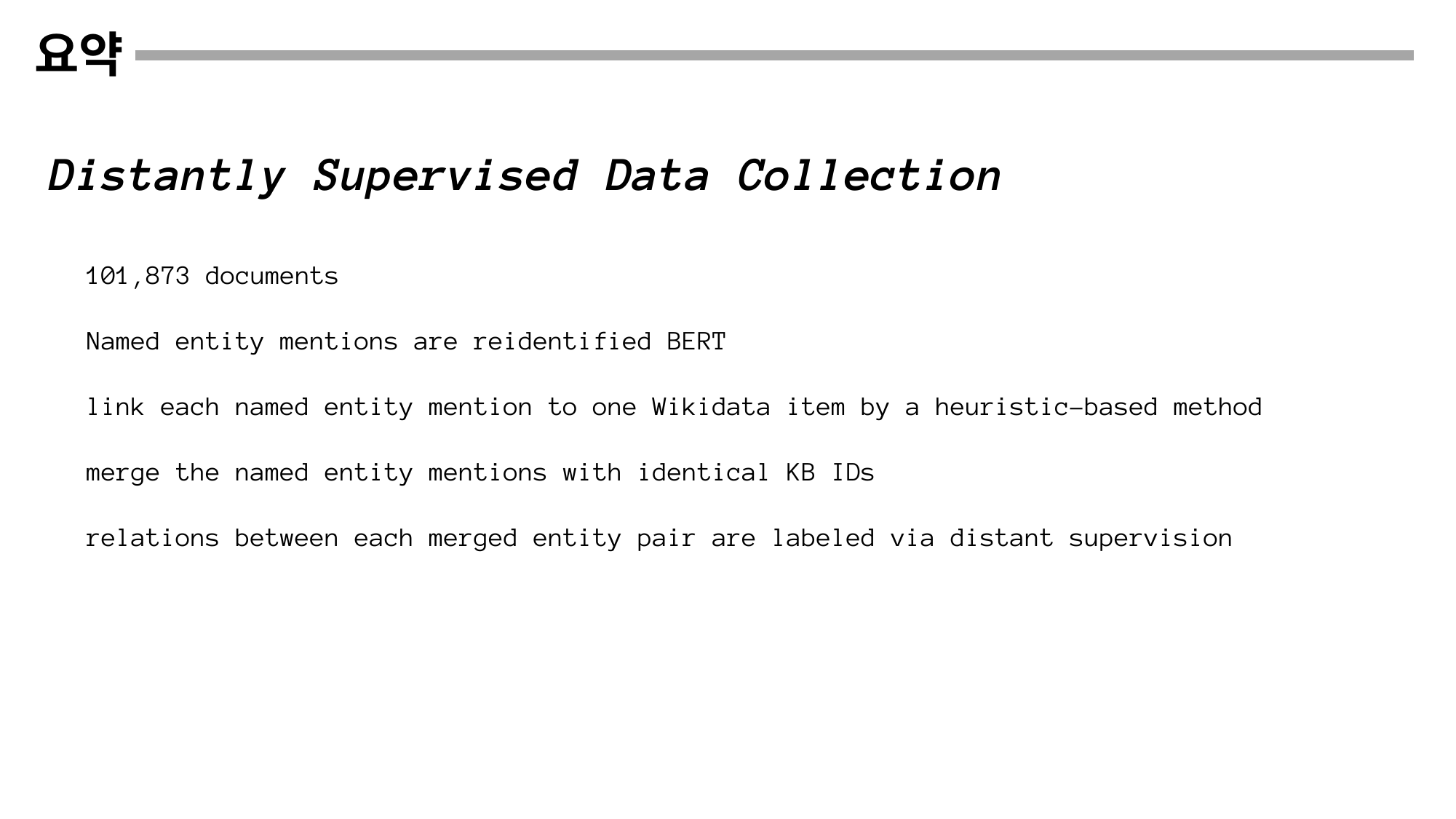

요약
Distantly Supervised Data Collection
101,873 documents

Named entity mentions are reidentified BERT

link each named entity mention to one Wikidata item by a heuristic-based method

merge the named entity mentions with identical KB IDs

relations between each merged entity pair are labeled via distant supervision